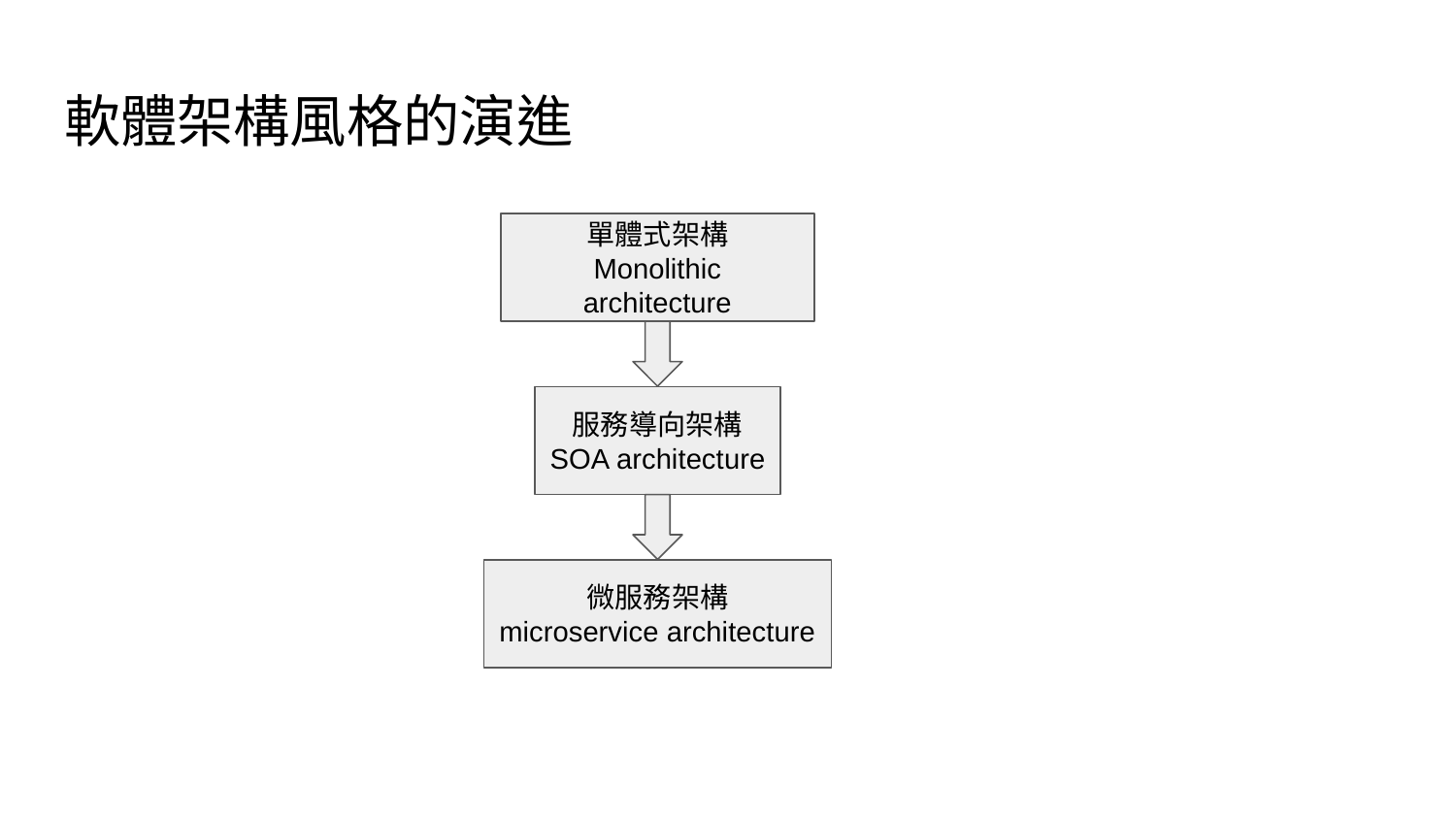

# 軟體架構風格的演進
單體式架構
Monolithic architecture

服務導向架構
SOA architecture

微服務架構
microservice architecture